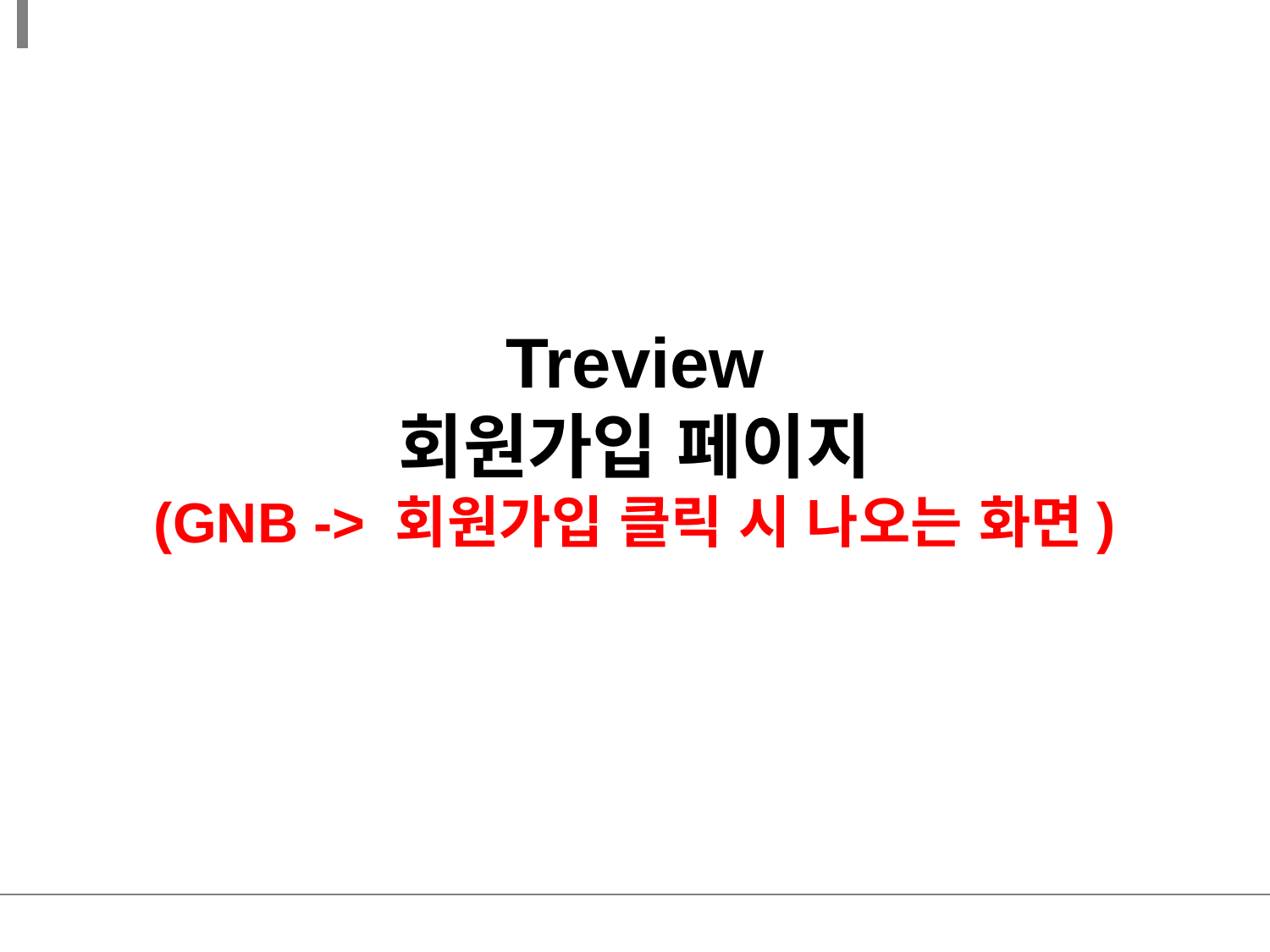

Treview
회원가입 페이지
(GNB -> 회원가입 클릭 시 나오는 화면)